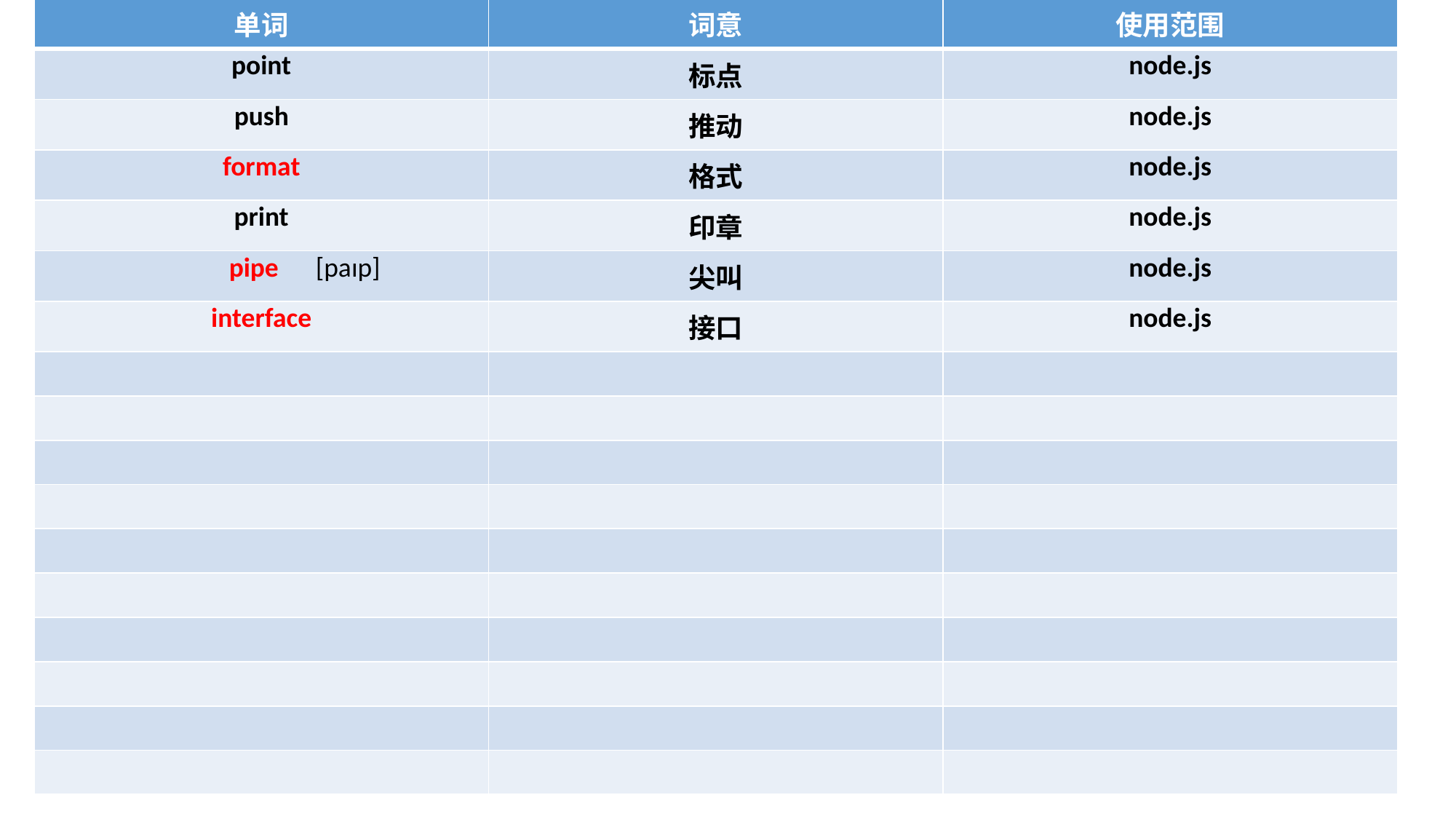

| 单词 | 词意 | 使用范围 |
| --- | --- | --- |
| point | 标点 | node.js |
| push | 推动 | node.js |
| format | 格式 | node.js |
| print | 印章 | node.js |
| pipe [paɪp] | 尖叫 | node.js |
| interface | 接口 | node.js |
|  |  |  |
|  |  |  |
|  |  |  |
|  |  |  |
|  |  |  |
|  |  |  |
|  |  |  |
|  |  |  |
|  |  |  |
|  |  |  |